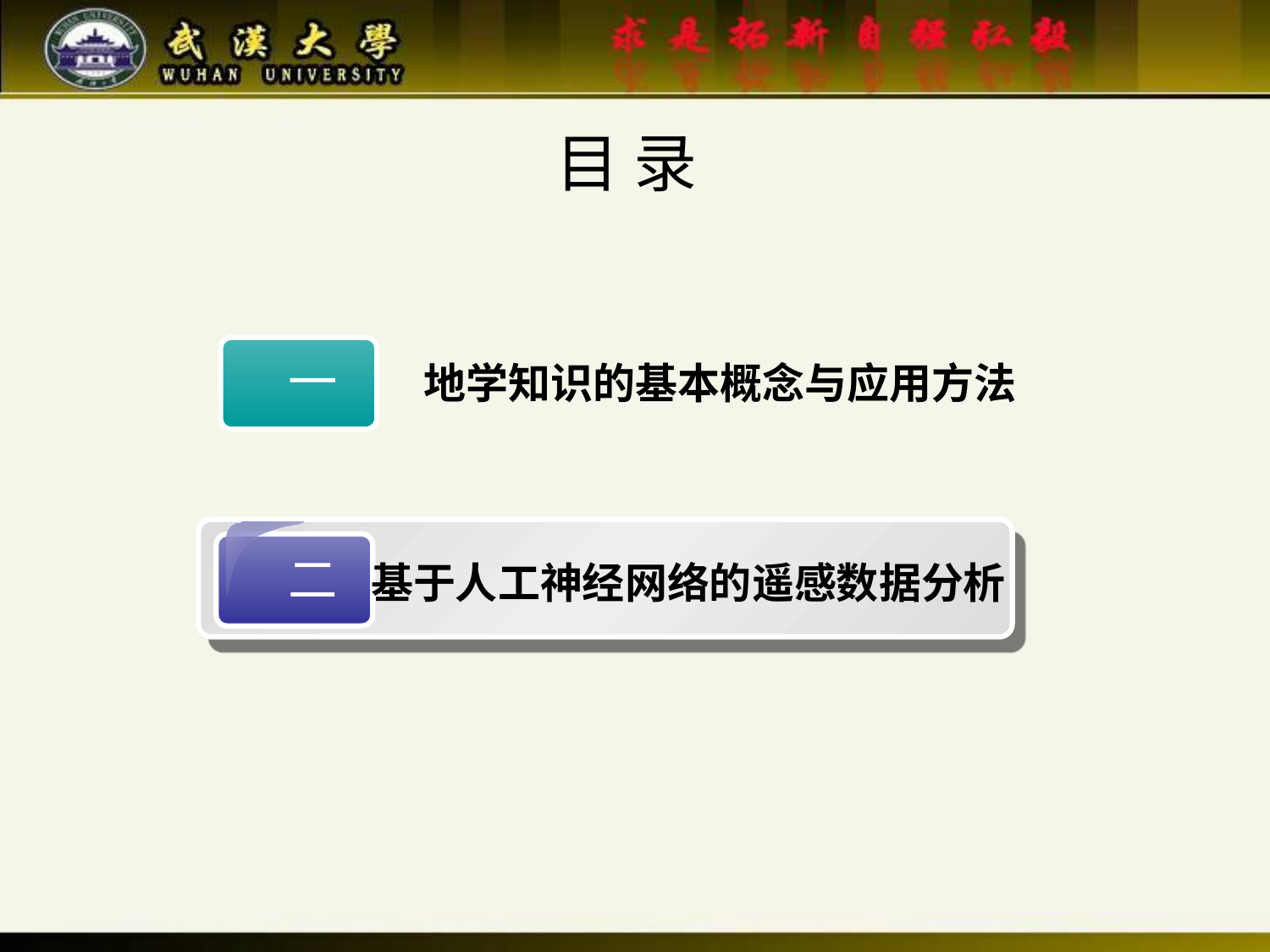

目 录

一
地学知识的基本概念与应用方法

二
基于人工神经网络的遥感数据分析